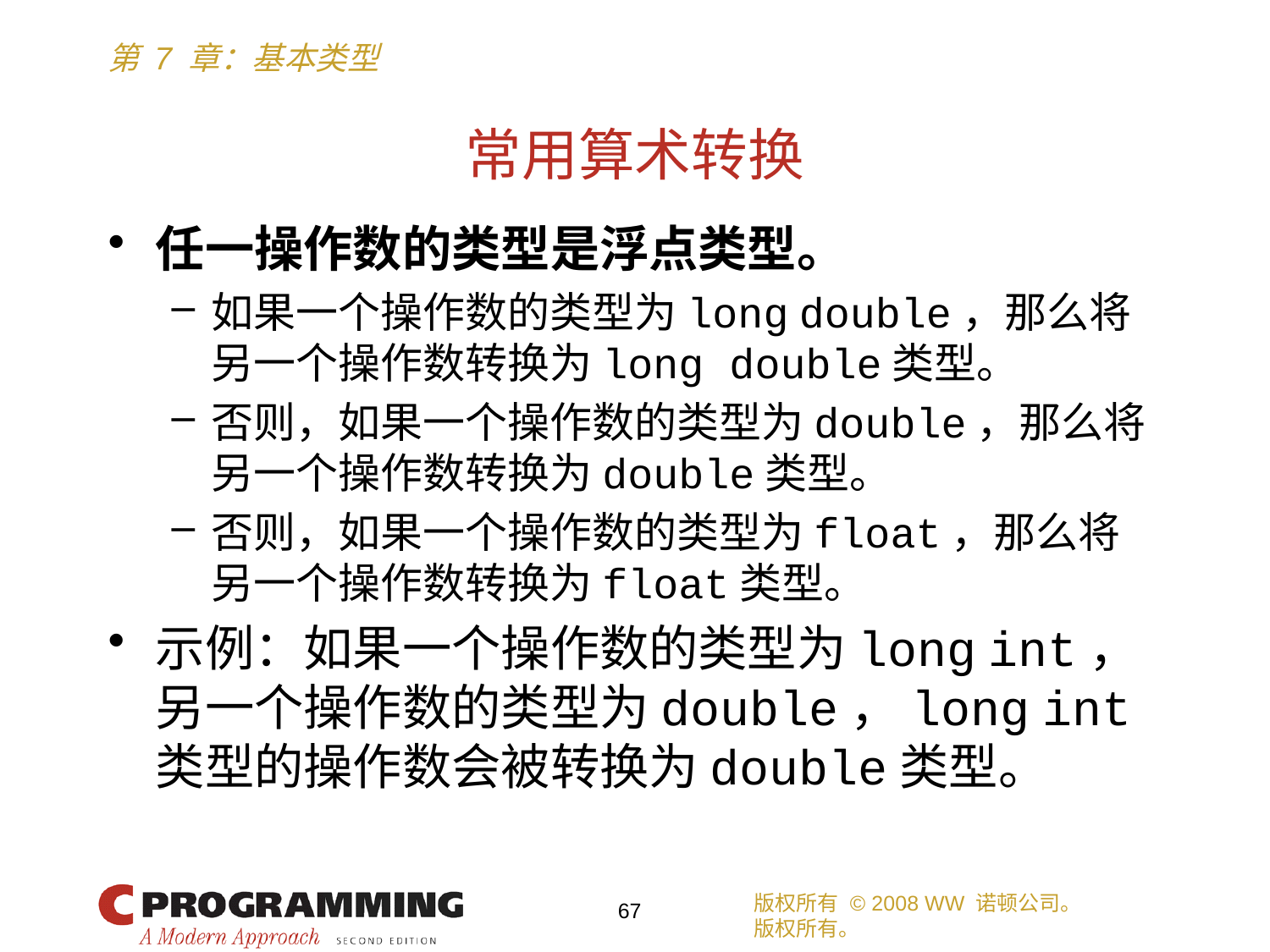

# 常用算术转换
任一操作数的类型是浮点类型。
如果一个操作数的类型为long double，那么将另一个操作数转换为long double类型。
否则，如果一个操作数的类型为double，那么将另一个操作数转换为double类型。
否则，如果一个操作数的类型为float，那么将另一个操作数转换为float类型。
示例：如果一个操作数的类型为long int，另一个操作数的类型为double，long int类型的操作数会被转换为double类型。
版权所有 © 2008 WW 诺顿公司。
版权所有。
67